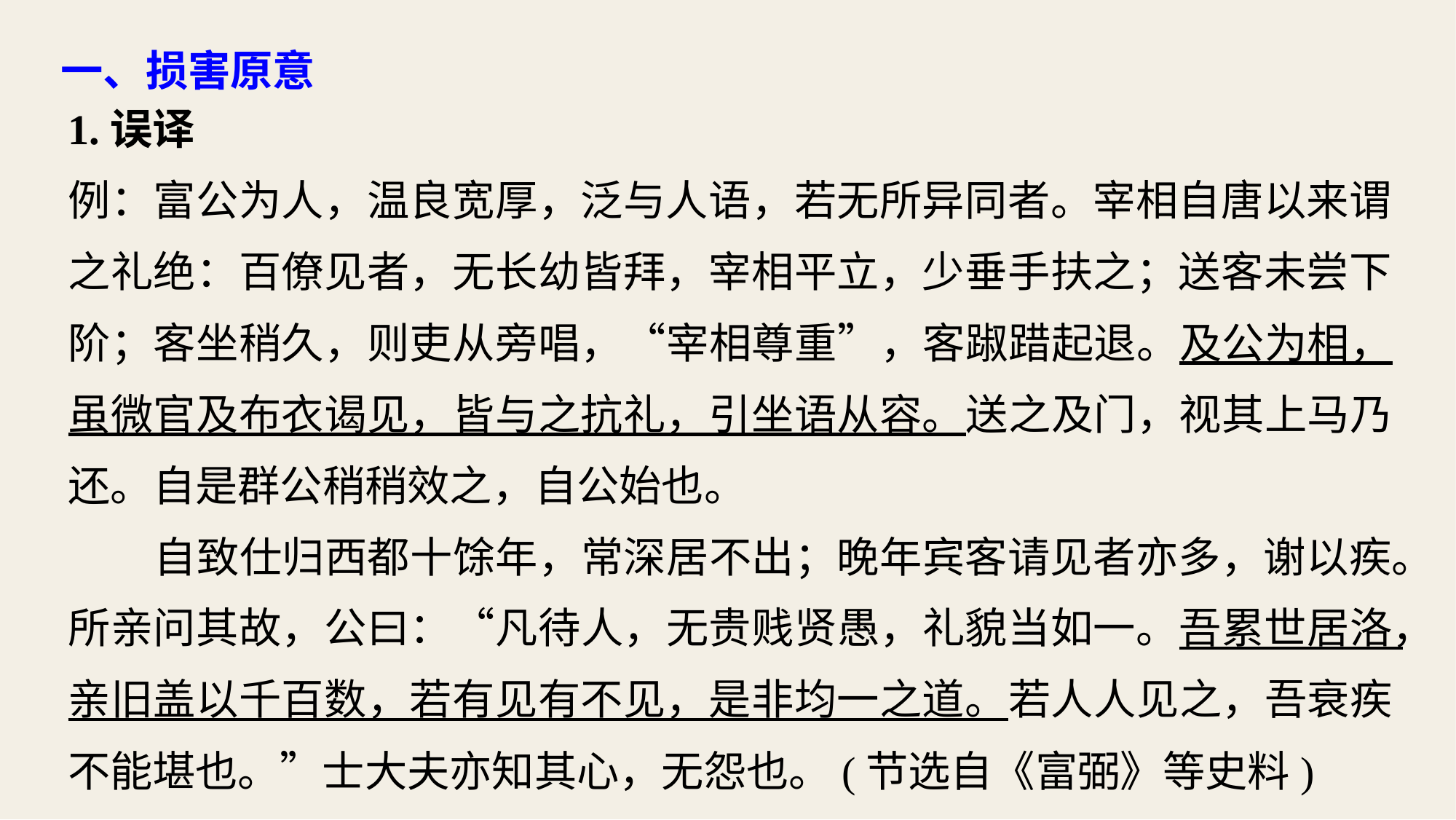

一、损害原意
1.误译
例：富公为人，温良宽厚，泛与人语，若无所异同者。宰相自唐以来谓之礼绝：百僚见者，无长幼皆拜，宰相平立，少垂手扶之；送客未尝下阶；客坐稍久，则吏从旁唱，“宰相尊重”，客踧踖起退。及公为相，虽微官及布衣谒见，皆与之抗礼，引坐语从容。送之及门，视其上马乃还。自是群公稍稍效之，自公始也。
自致仕归西都十馀年，常深居不出；晚年宾客请见者亦多，谢以疾。所亲问其故，公曰：“凡待人，无贵贱贤愚，礼貌当如一。吾累世居洛，亲旧盖以千百数，若有见有不见，是非均一之道。若人人见之，吾衰疾不能堪也。”士大夫亦知其心，无怨也。(节选自《富弼》等史料)